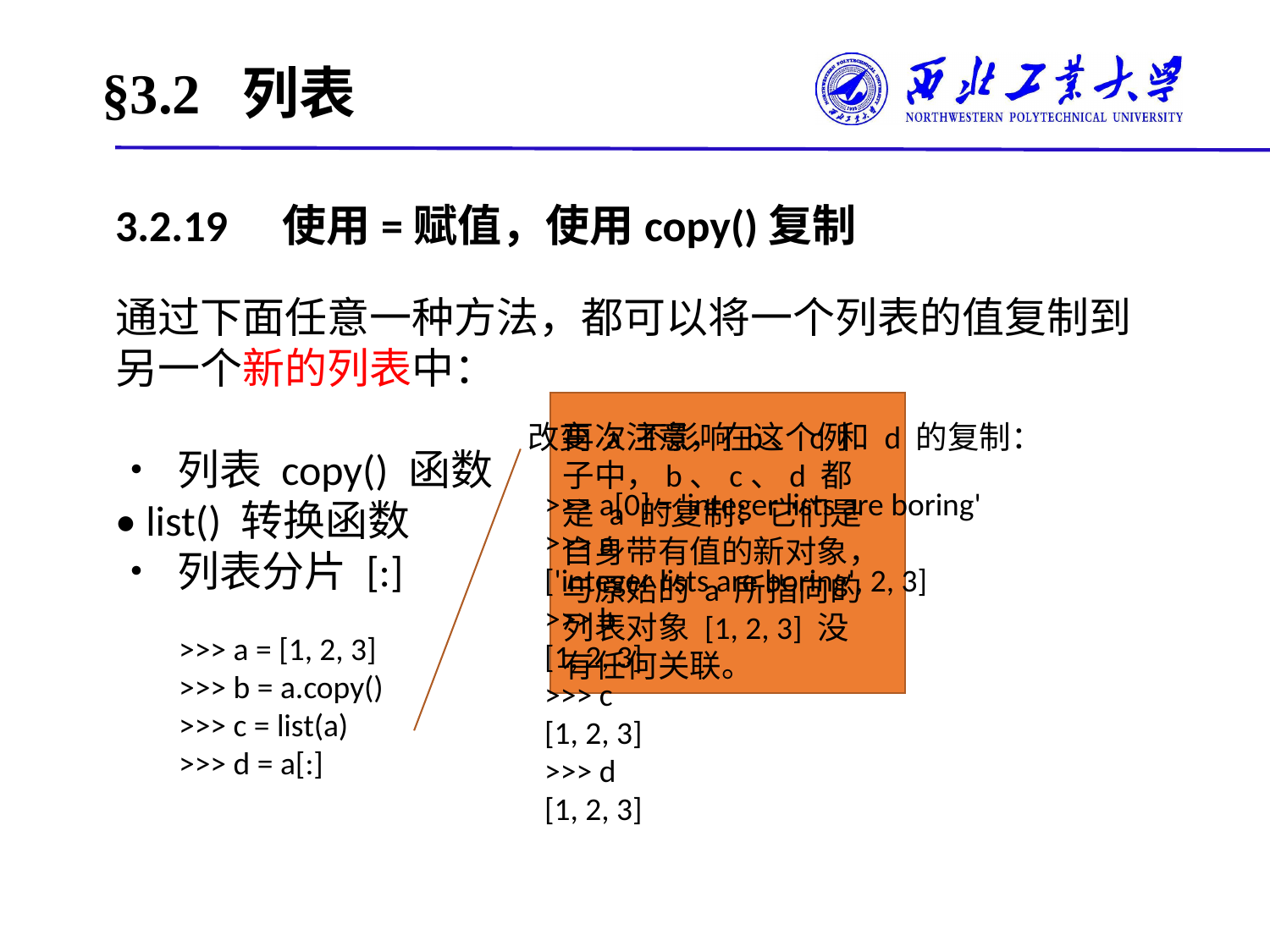

# §3.2  列表
3.2.19　使用=赋值，使用copy()复制

通过下面任意一种方法，都可以将一个列表的值复制到另一个新的列表中：

• 列表 copy() 函数
• list() 转换函数
• 列表分片 [:]

再次注意，在这个例子中，b、c、d 都是 a 的复制：它们是自身带有值的新对象，与原始的 a 所指向的列表对象 [1, 2, 3] 没有任何关联。
改变 a 不影响 b、c 和 d 的复制：
>>> a[0] = 'integer lists are boring'
>>> a
['integer lists are boring', 2, 3]
>>> b
[1, 2, 3]
>>> c
[1, 2, 3]
>>> d
[1, 2, 3]
>>> a = [1, 2, 3]
>>> b = a.copy()
>>> c = list(a)
>>> d = a[:]